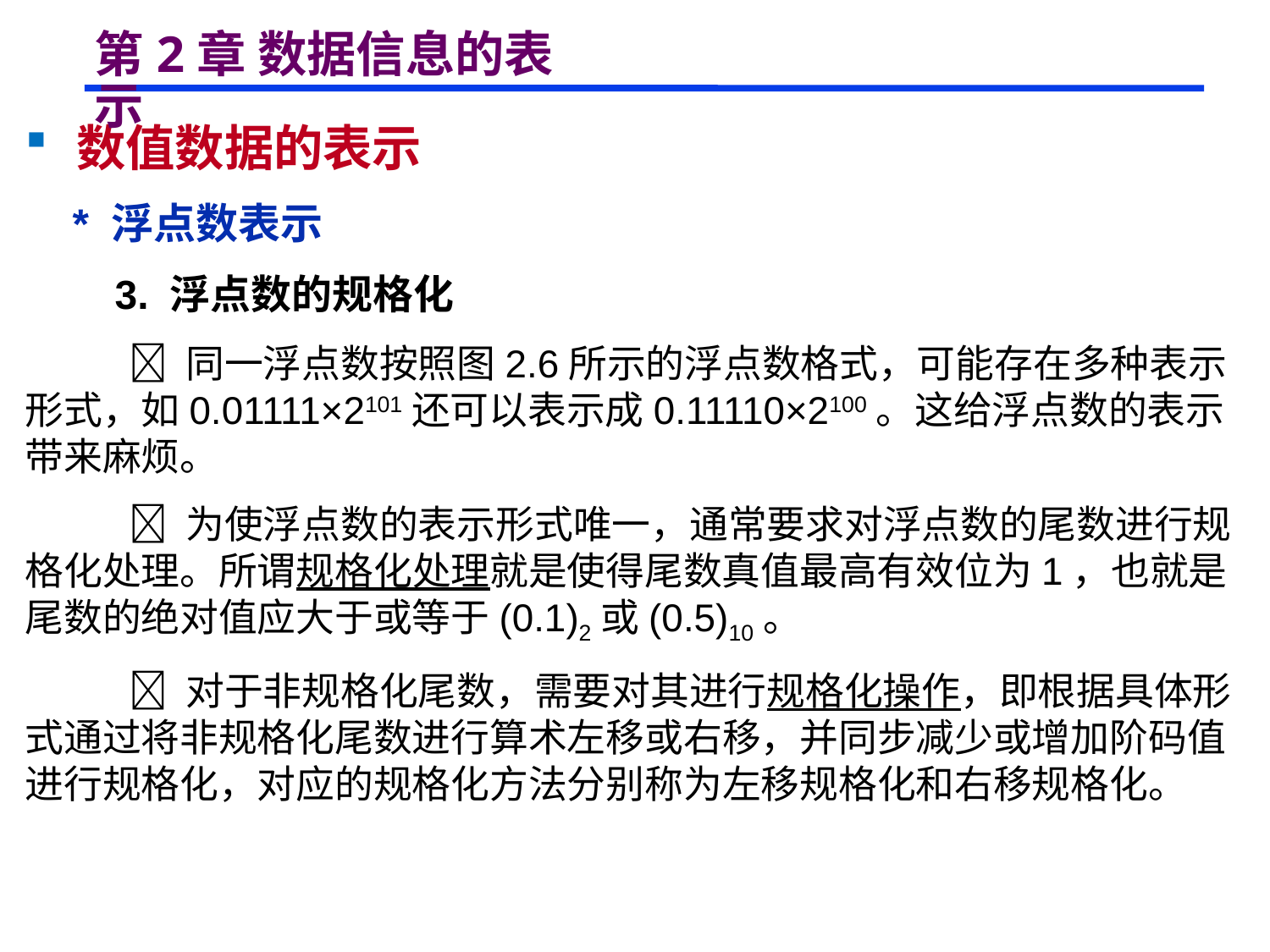

# 第2章 数据信息的表示
 数值数据的表示
    * 浮点数表示
        3. 浮点数的规格化
            • 同一浮点数按照图2.6所示的浮点数格式，可能存在多种表示形式，如0.01111×2101还可以表示成0.11110×2100。这给浮点数的表示带来麻烦。
            • 为使浮点数的表示形式唯一，通常要求对浮点数的尾数进行规格化处理。所谓规格化处理就是使得尾数真值最高有效位为1，也就是尾数的绝对值应大于或等于(0.1)2或(0.5)10。
            • 对于非规格化尾数，需要对其进行规格化操作，即根据具体形式通过将非规格化尾数进行算术左移或右移，并同步减少或增加阶码值进行规格化，对应的规格化方法分别称为左移规格化和右移规格化。